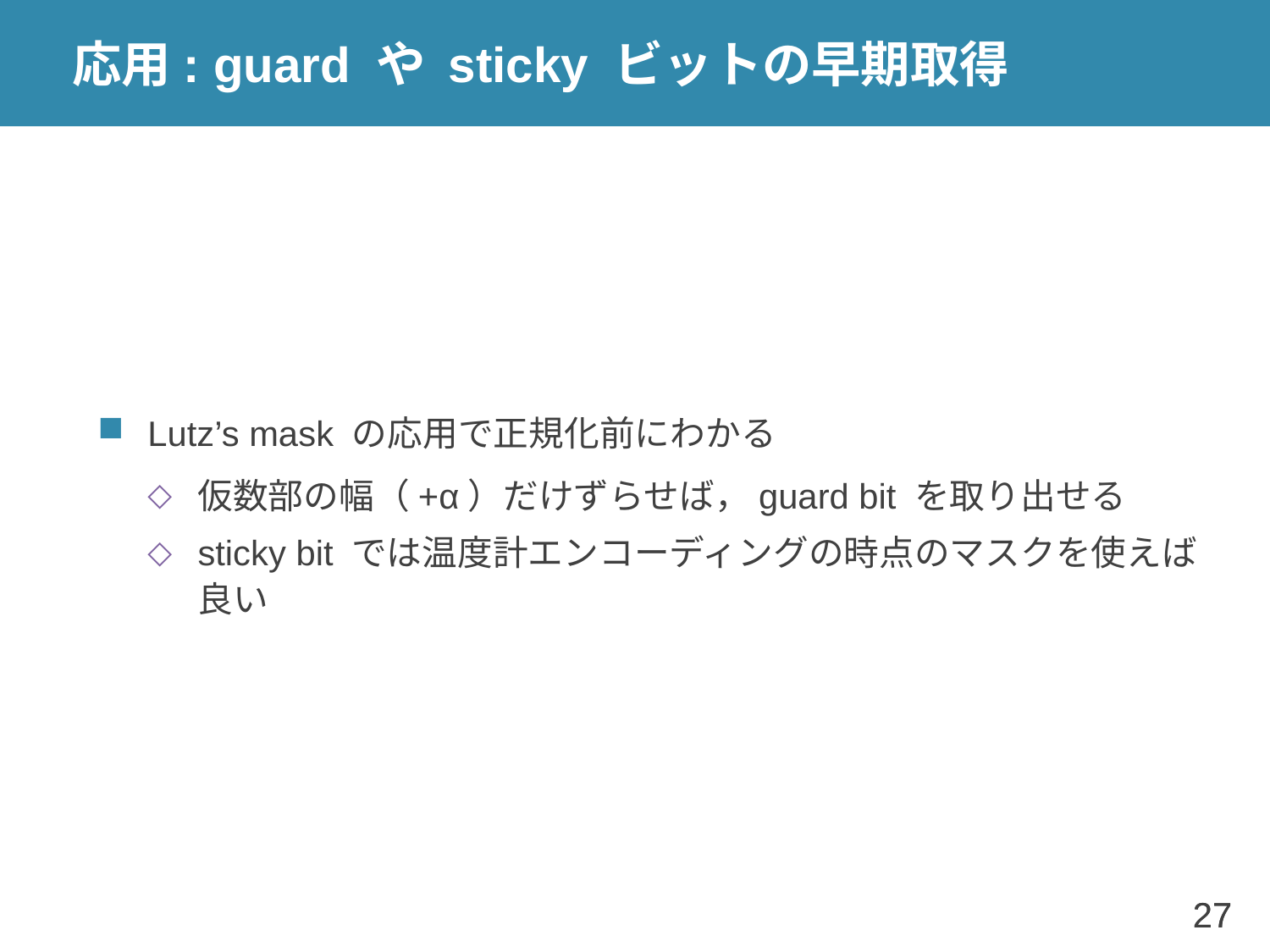

# 応用: guard や sticky ビットの早期取得
Lutz’s mask の応用で正規化前にわかる
仮数部の幅（+α）だけずらせば，guard bit を取り出せる
sticky bit では温度計エンコーディングの時点のマスクを使えば良い